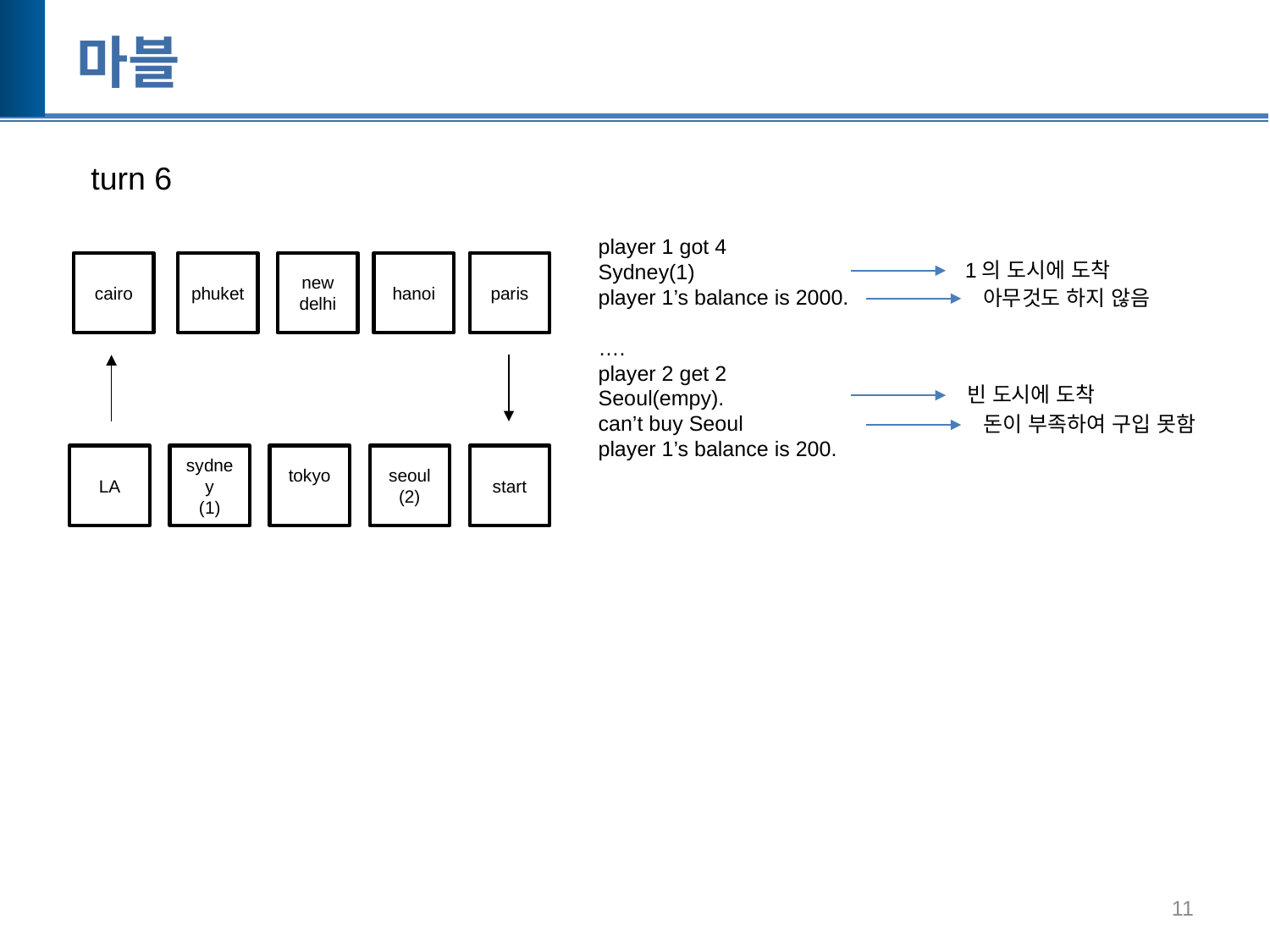

# 마블
turn 6
player 1 got 4
Sydney(1)
player 1’s balance is 2000.

….
player 2 get 2
Seoul(empy).
can’t buy Seoul
player 1’s balance is 200.

1의 도시에 도착
cairo
phuket
new delhi
hanoi
paris
아무것도 하지 않음
빈 도시에 도착
돈이 부족하여 구입 못함
LA
sydney
(1)
tokyo

seoul
(2)
start
11